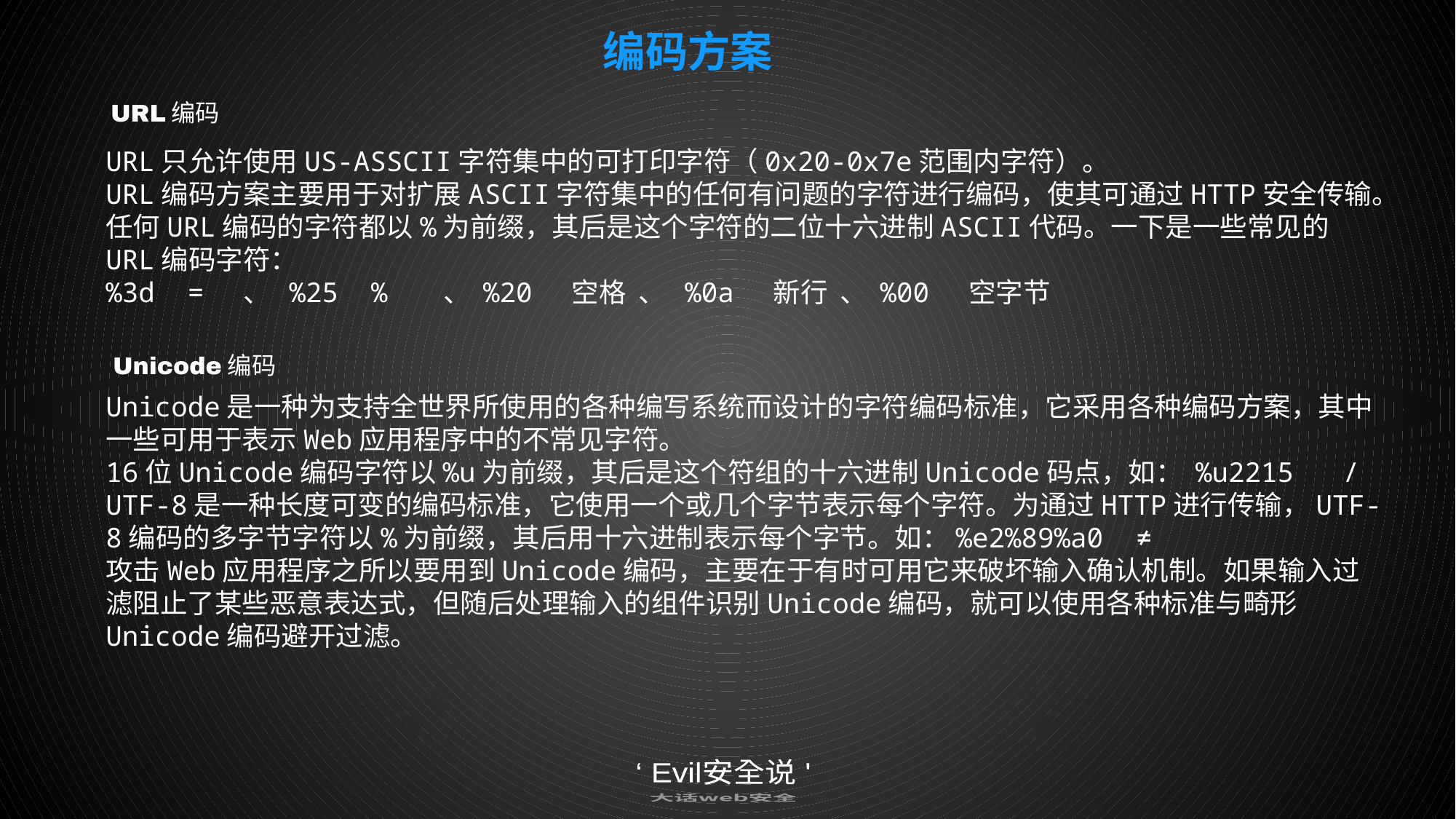

编码方案
URL编码
URL只允许使用US-ASSCII字符集中的可打印字符（0x20-0x7e范围内字符）。
URL编码方案主要用于对扩展ASCII字符集中的任何有问题的字符进行编码，使其可通过HTTP安全传输。任何URL编码的字符都以%为前缀，其后是这个字符的二位十六进制ASCII代码。一下是一些常见的URL编码字符：
%3d  =  、  %25  %   、 %20  空格  、  %0a  新行  、 %00  空字节
Unicode编码
Unicode是一种为支持全世界所使用的各种编写系统而设计的字符编码标准，它采用各种编码方案，其中一些可用于表示Web应用程序中的不常见字符。
16位Unicode编码字符以%u为前缀，其后是这个符组的十六进制Unicode码点，如： %u2215   /
UTF-8是一种长度可变的编码标准，它使用一个或几个字节表示每个字符。为通过HTTP进行传输，UTF-8编码的多字节字符以%为前缀，其后用十六进制表示每个字节。如：%e2%89%a0  ≠
攻击Web应用程序之所以要用到Unicode编码，主要在于有时可用它来破坏输入确认机制。如果输入过滤阻止了某些恶意表达式，但随后处理输入的组件识别Unicode编码，就可以使用各种标准与畸形Unicode编码避开过滤。

‘ Evil安全说 '
大话web安全